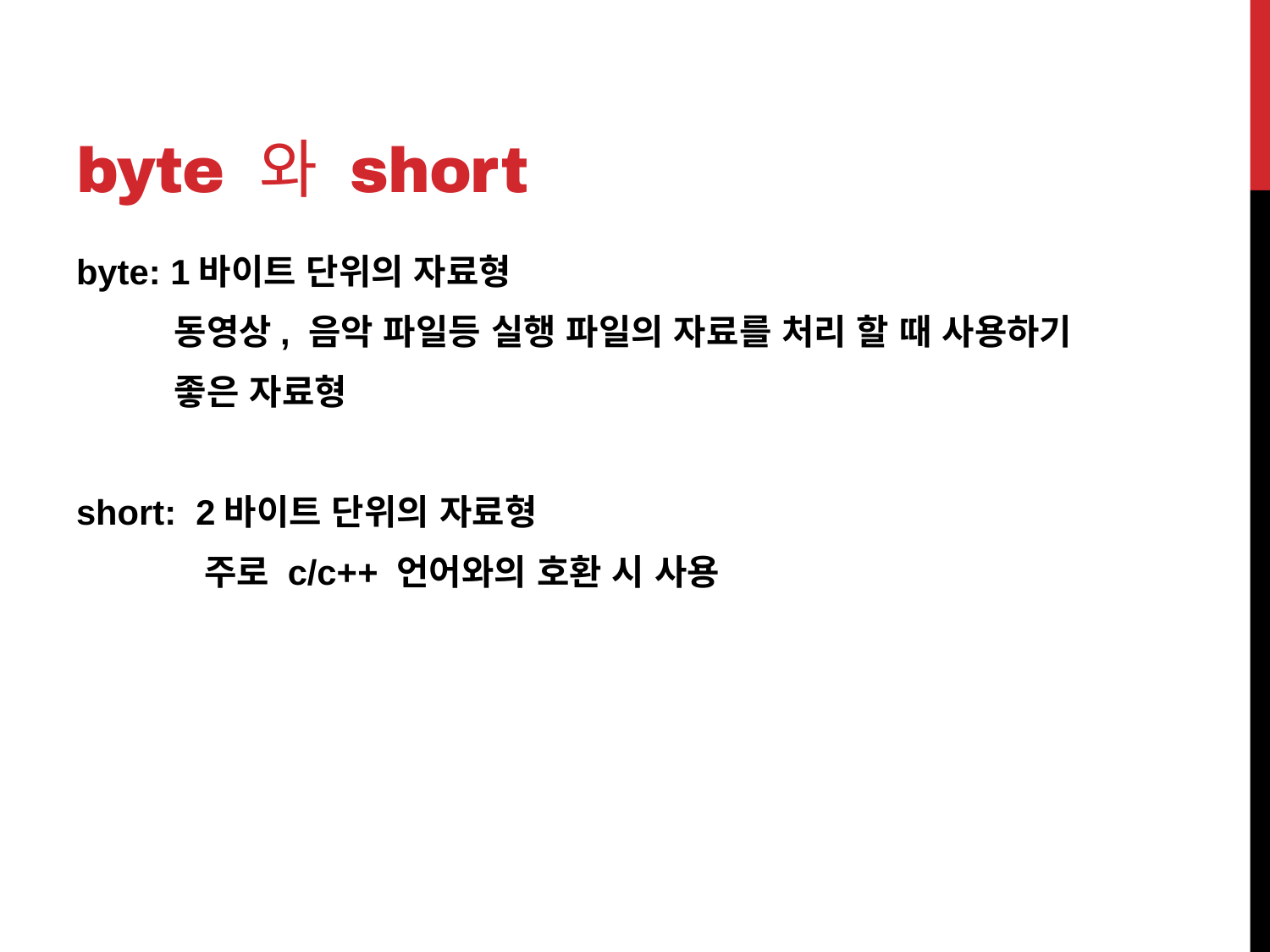

# byte 와 short
byte: 1바이트 단위의 자료형
         동영상, 음악 파일등 실행 파일의 자료를 처리 할 때 사용하기
         좋은 자료형

short:  2바이트 단위의 자료형
            주로 c/c++ 언어와의 호환 시 사용